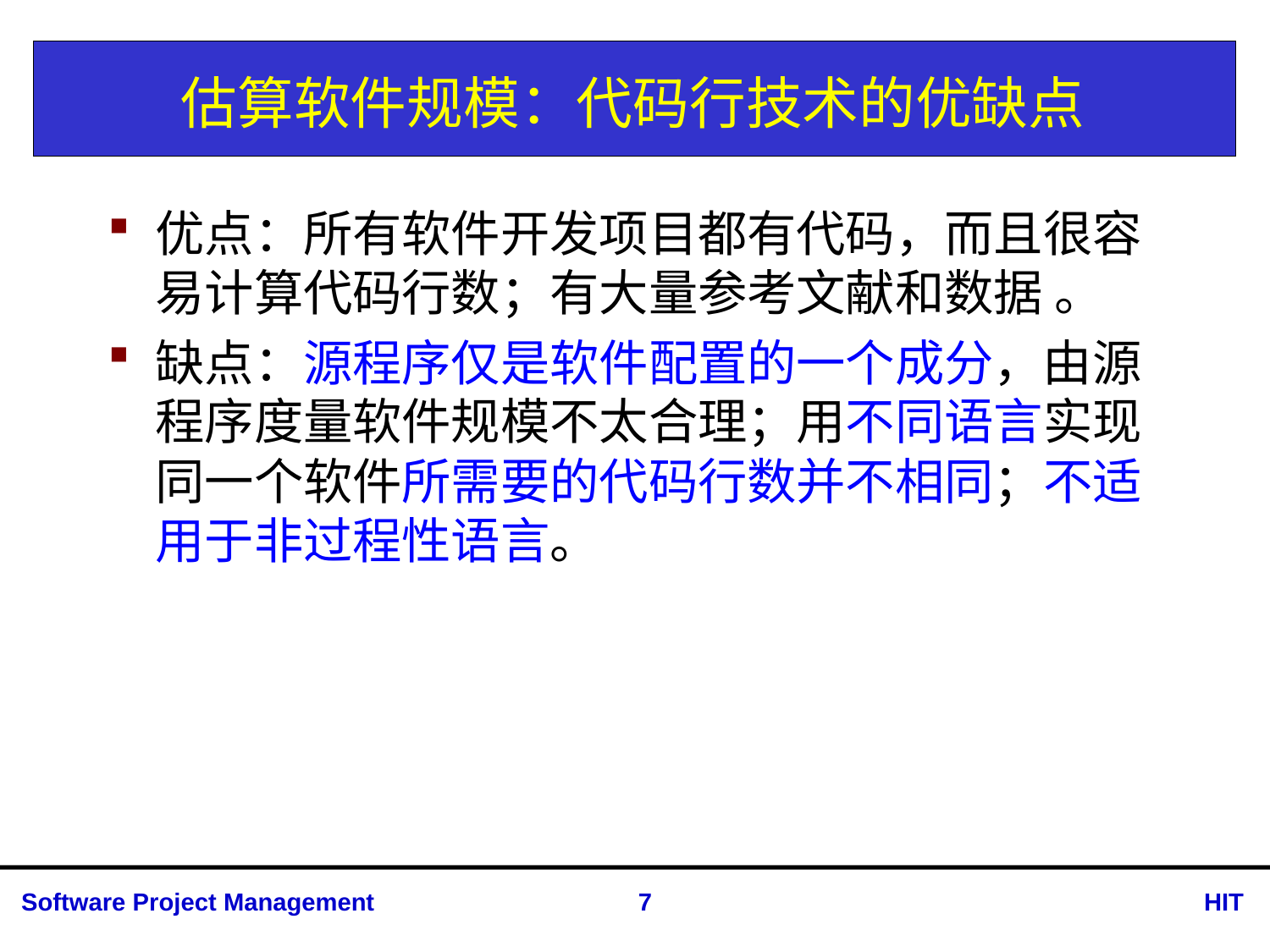

# 估算软件规模：代码行技术的优缺点
优点：所有软件开发项目都有代码，而且很容易计算代码行数；有大量参考文献和数据 。
缺点：源程序仅是软件配置的一个成分，由源程序度量软件规模不太合理；用不同语言实现同一个软件所需要的代码行数并不相同；不适用于非过程性语言。